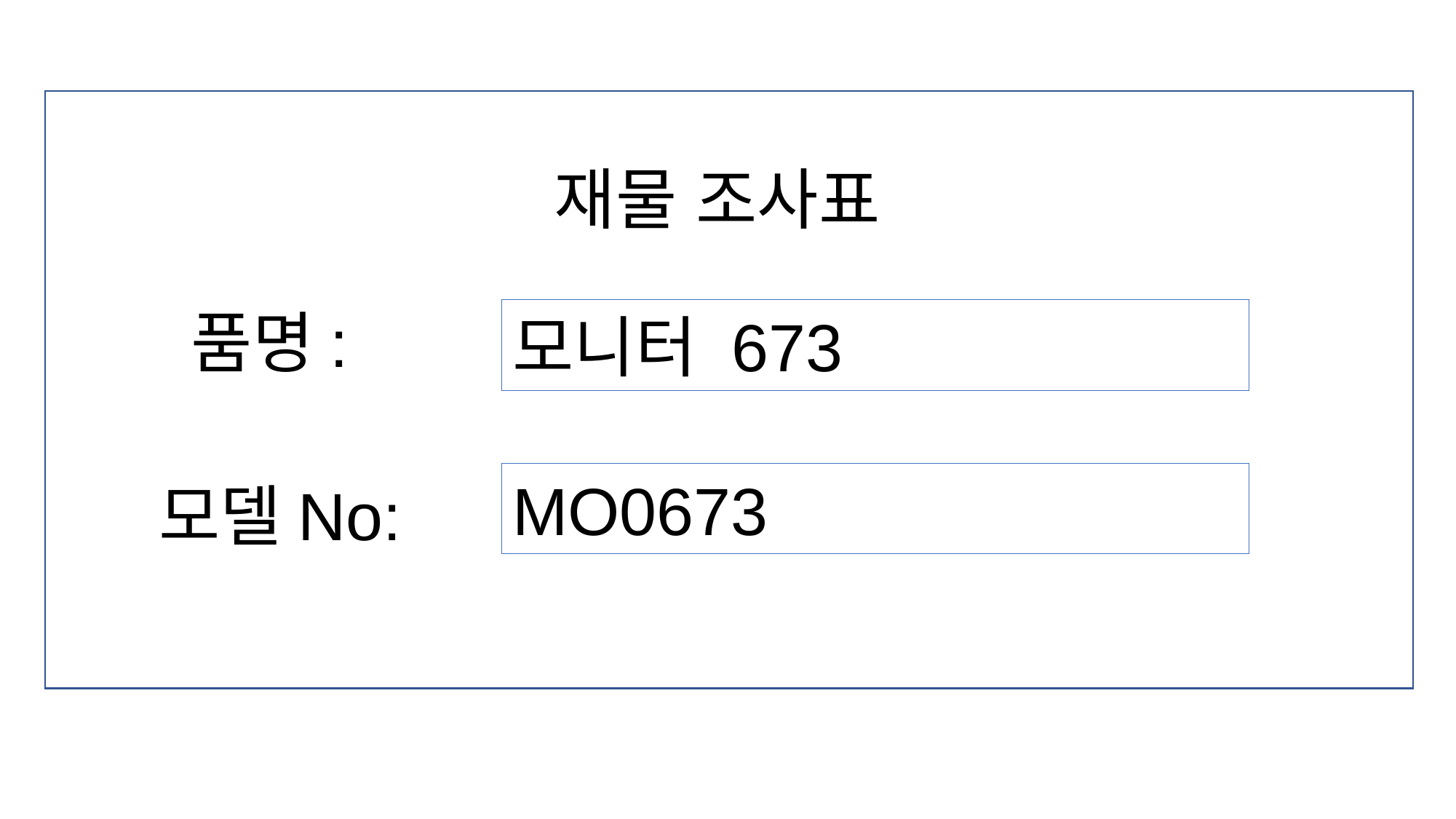

재물 조사표
품명:
모니터 673
MO0673
모델No: